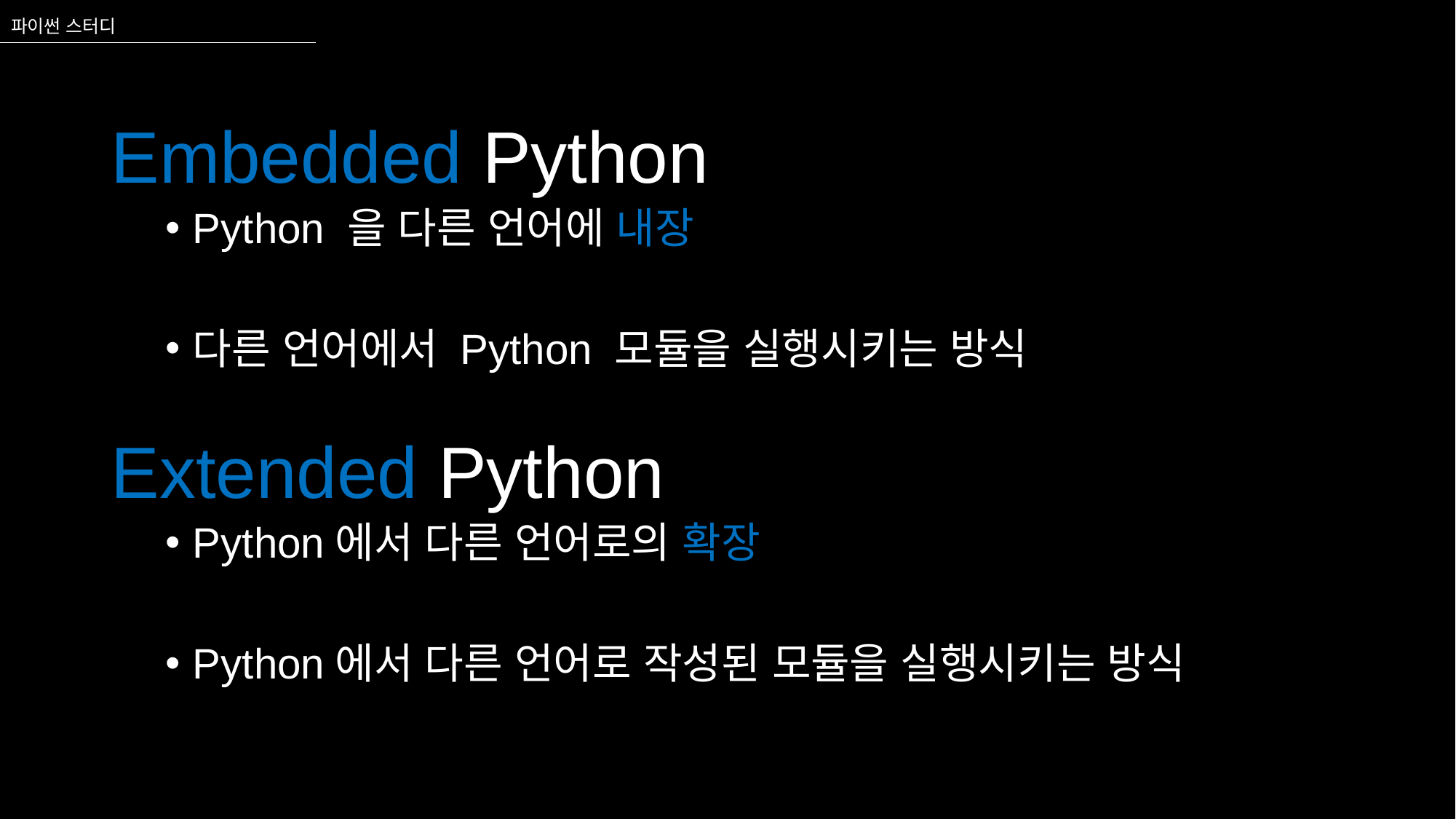

파이썬 스터디
Embedded Python
Python 을 다른 언어에 내장

다른 언어에서 Python 모듈을 실행시키는 방식

Extended Python
Python에서 다른 언어로의 확장

Python에서 다른 언어로 작성된 모듈을 실행시키는 방식